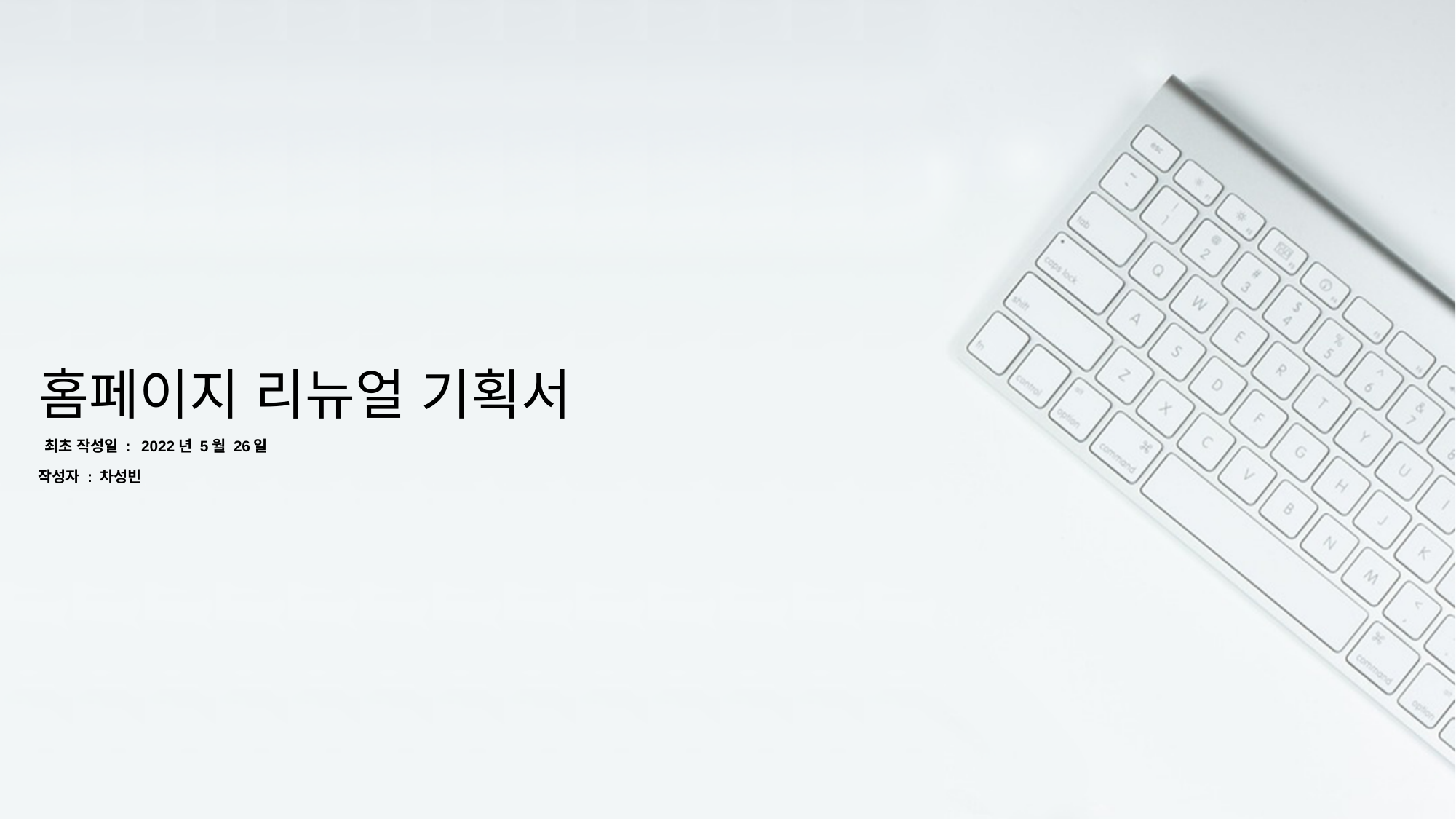

# 홈페이지 리뉴얼 기획서
2022년 5월 26일
작성자 : 차성빈